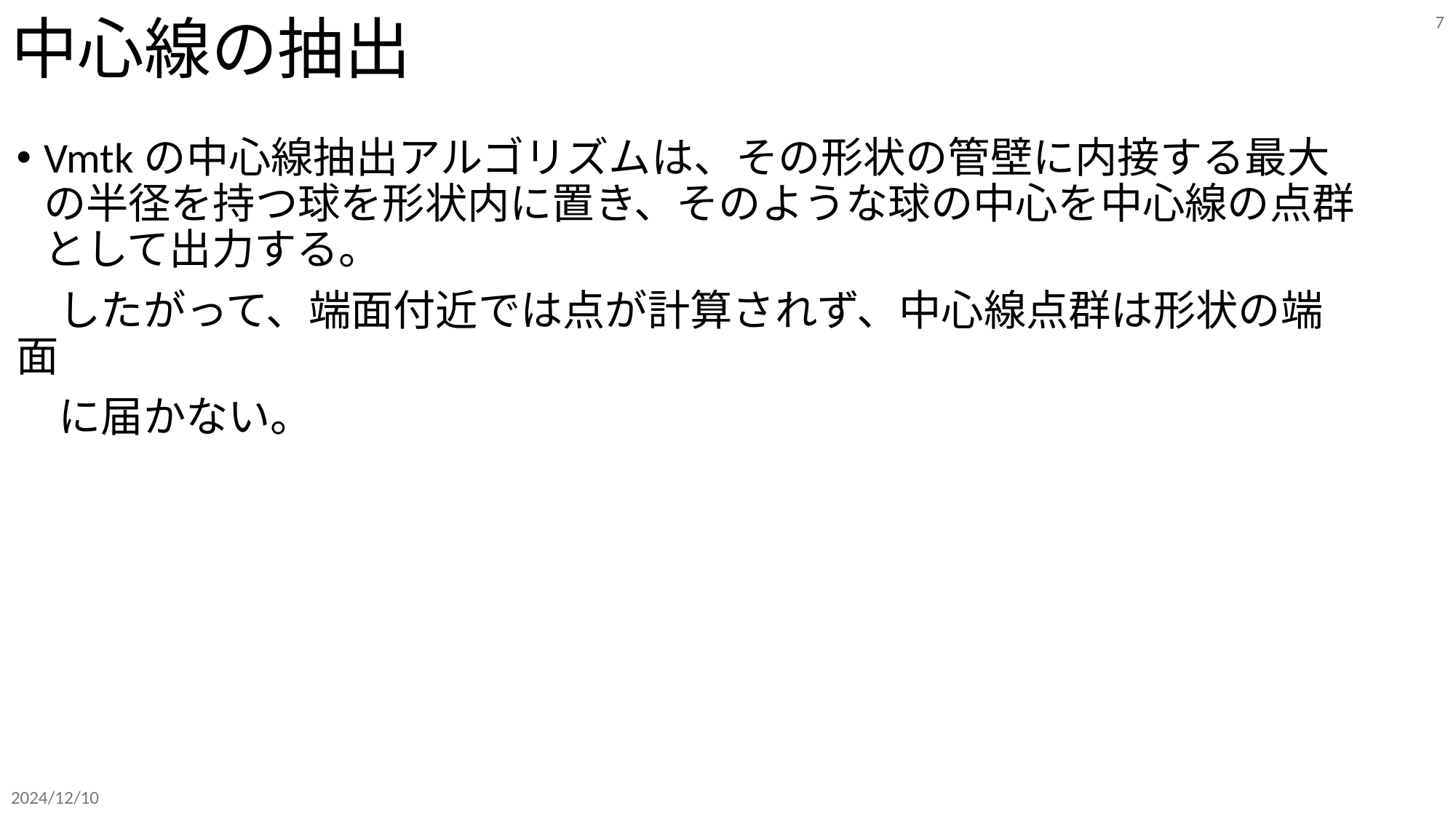

7
# 中心線の抽出
Vmtkの中心線抽出アルゴリズムは、その形状の管壁に内接する最大の半径を持つ球を形状内に置き、そのような球の中心を中心線の点群として出力する。
　したがって、端面付近では点が計算されず、中心線点群は形状の端面
　に届かない。
2024/12/10